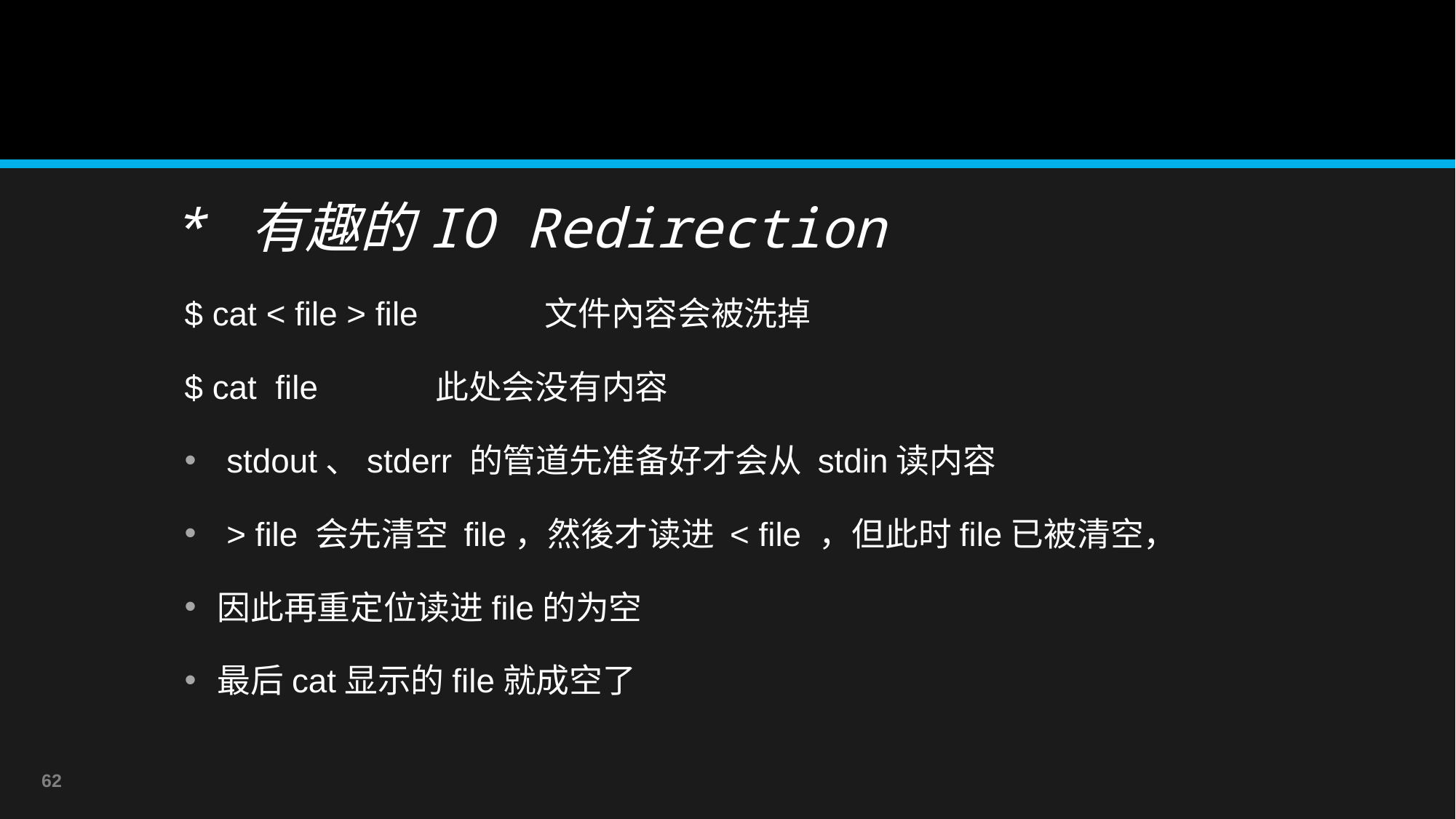

# * 有趣的IO Redirection

$ cat < file > file		文件內容会被洗掉
$ cat  file		此处会没有内容
 stdout、stderr 的管道先准备好才会从 stdin读内容
 > file 会先清空 file，然後才读进 < file ，但此时file已被清空，
因此再重定位读进file的为空
最后cat显示的file就成空了
62